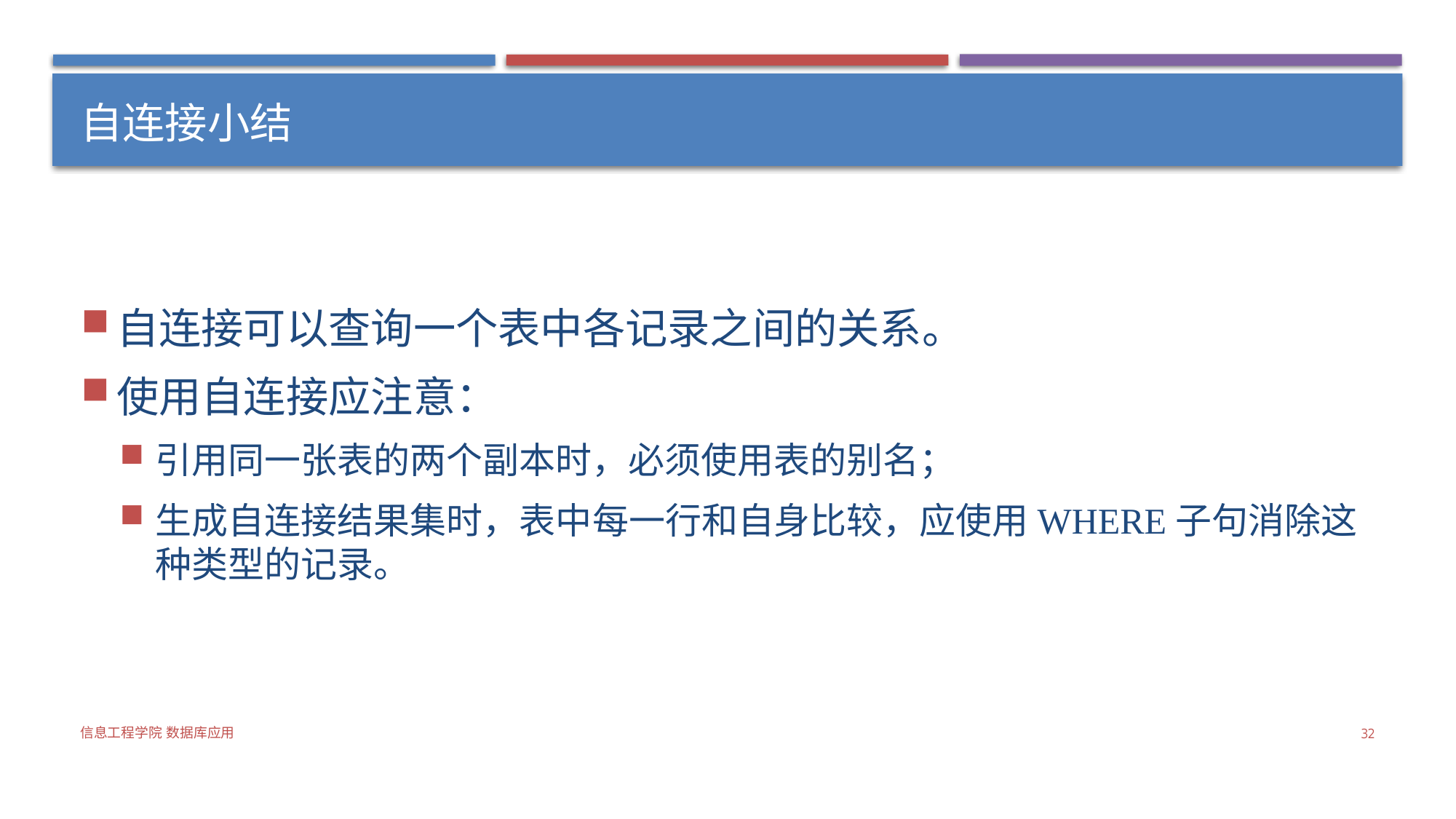

# 自连接小结
自连接可以查询一个表中各记录之间的关系。
使用自连接应注意：
引用同一张表的两个副本时，必须使用表的别名；
生成自连接结果集时，表中每一行和自身比较，应使用WHERE子句消除这种类型的记录。
信息工程学院 数据库应用
32